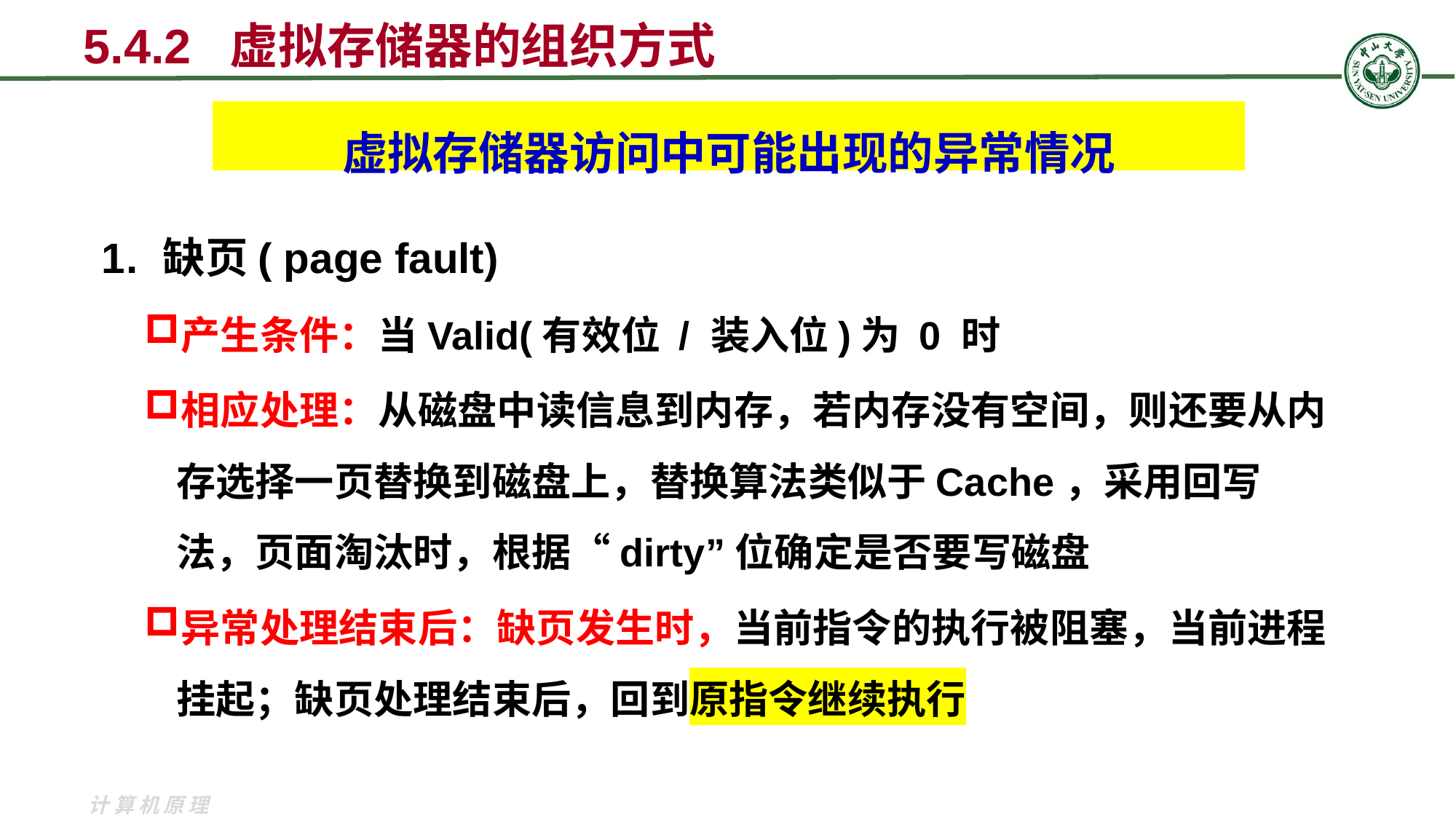

5.4.2  虚拟存储器的组织方式
虚拟存储器访问中可能出现的异常情况
缺页( page fault)
产生条件：当Valid(有效位 / 装入位)为 0 时
相应处理：从磁盘中读信息到内存，若内存没有空间，则还要从内存选择一页替换到磁盘上，替换算法类似于Cache，采用回写法，页面淘汰时，根据“dirty”位确定是否要写磁盘
异常处理结束后：缺页发生时，当前指令的执行被阻塞，当前进程挂起；缺页处理结束后，回到原指令继续执行